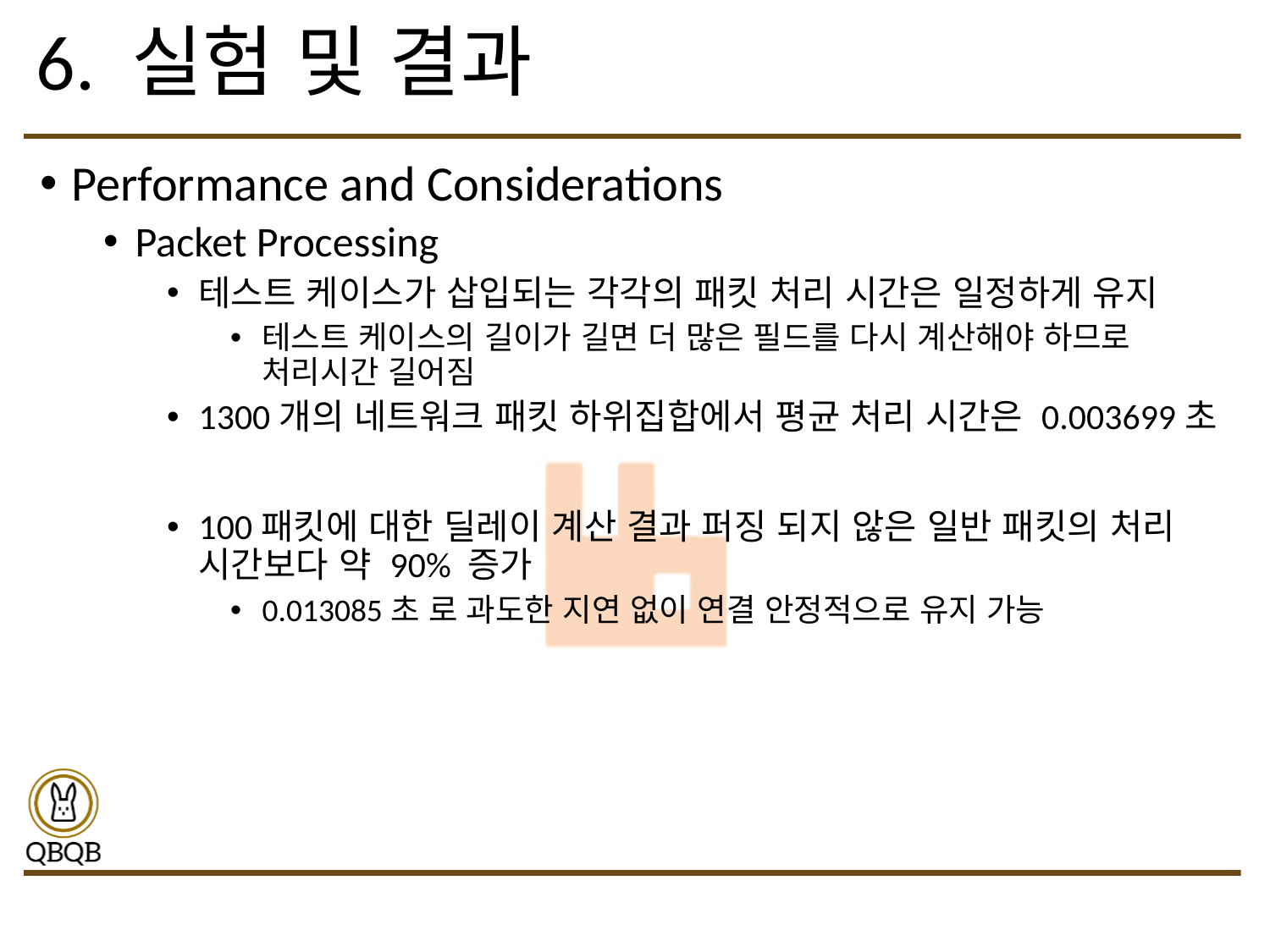

# 6. 실험 및 결과
Performance and Considerations
Packet Processing
테스트 케이스가 삽입되는 각각의 패킷 처리 시간은 일정하게 유지
테스트 케이스의 길이가 길면 더 많은 필드를 다시 계산해야 하므로 처리시간 길어짐
1300개의 네트워크 패킷 하위집합에서 평균 처리 시간은 0.003699초

100패킷에 대한 딜레이 계산 결과 퍼징 되지 않은 일반 패킷의 처리 시간보다 약 90% 증가
0.013085초 로 과도한 지연 없이 연결 안정적으로 유지 가능